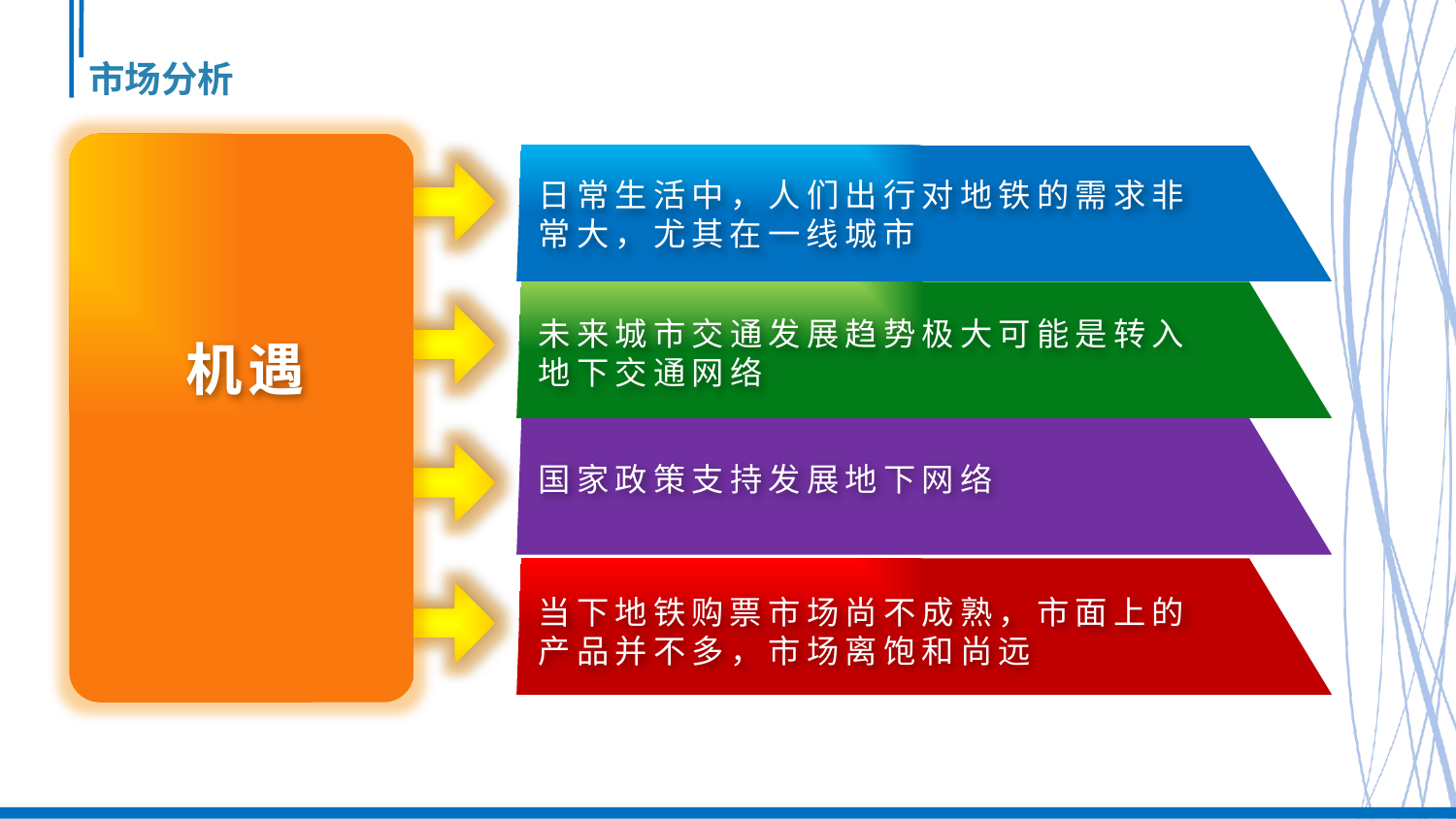

# 市场分析

机遇

日常生活中，人们出行对地铁的需求非常大，尤其在一线城市

未来城市交通发展趋势极大可能是转入地下交通网络

国家政策支持发展地下网络

当下地铁购票市场尚不成熟，市面上的产品并不多，市场离饱和尚远